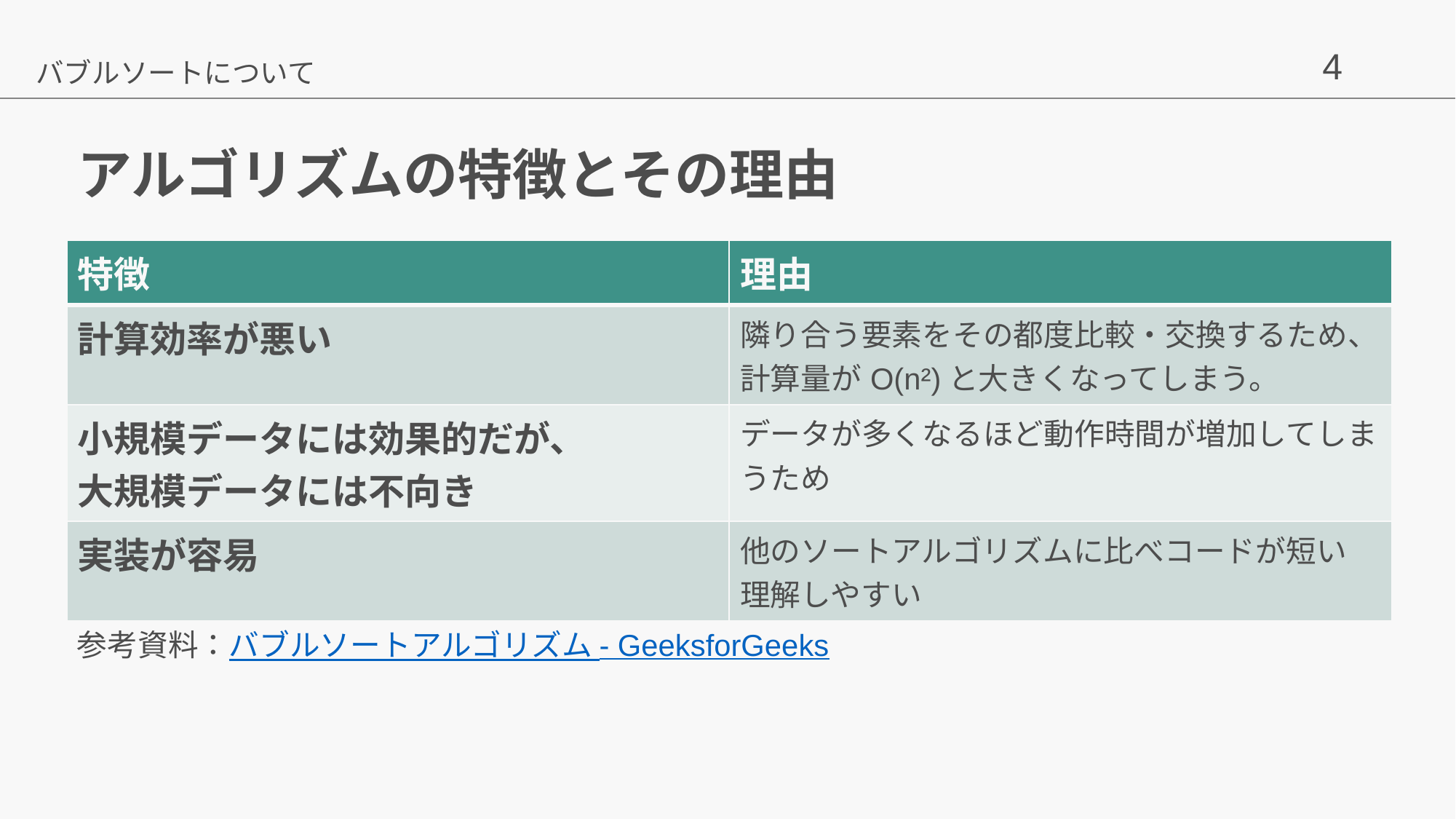

バブルソートについて

# アルゴリズムの特徴とその理由
| 特徴 | 理由 |
| --- | --- |
| 計算効率が悪い | 隣り合う要素をその都度比較・交換するため、 計算量がO(n²)と大きくなってしまう。 |
| 小規模データには効果的だが、 大規模データには不向き | データが多くなるほど動作時間が増加してしまうため |
| 実装が容易 | 他のソートアルゴリズムに比べコードが短い 理解しやすい |
参考資料：バブルソートアルゴリズム - GeeksforGeeks